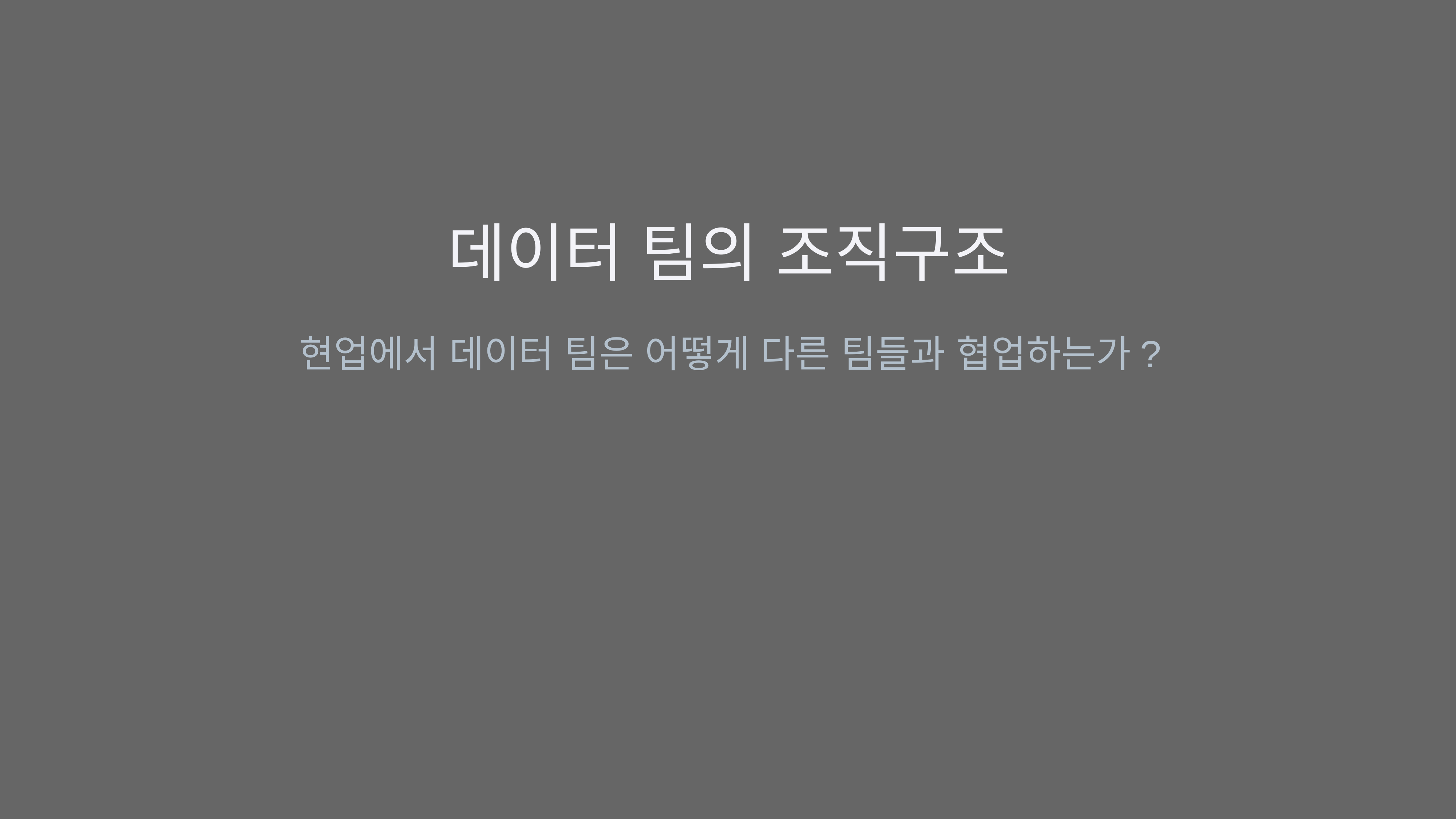

# 데이터 팀의 조직구조
현업에서 데이터 팀은 어떻게 다른 팀들과 협업하는가?